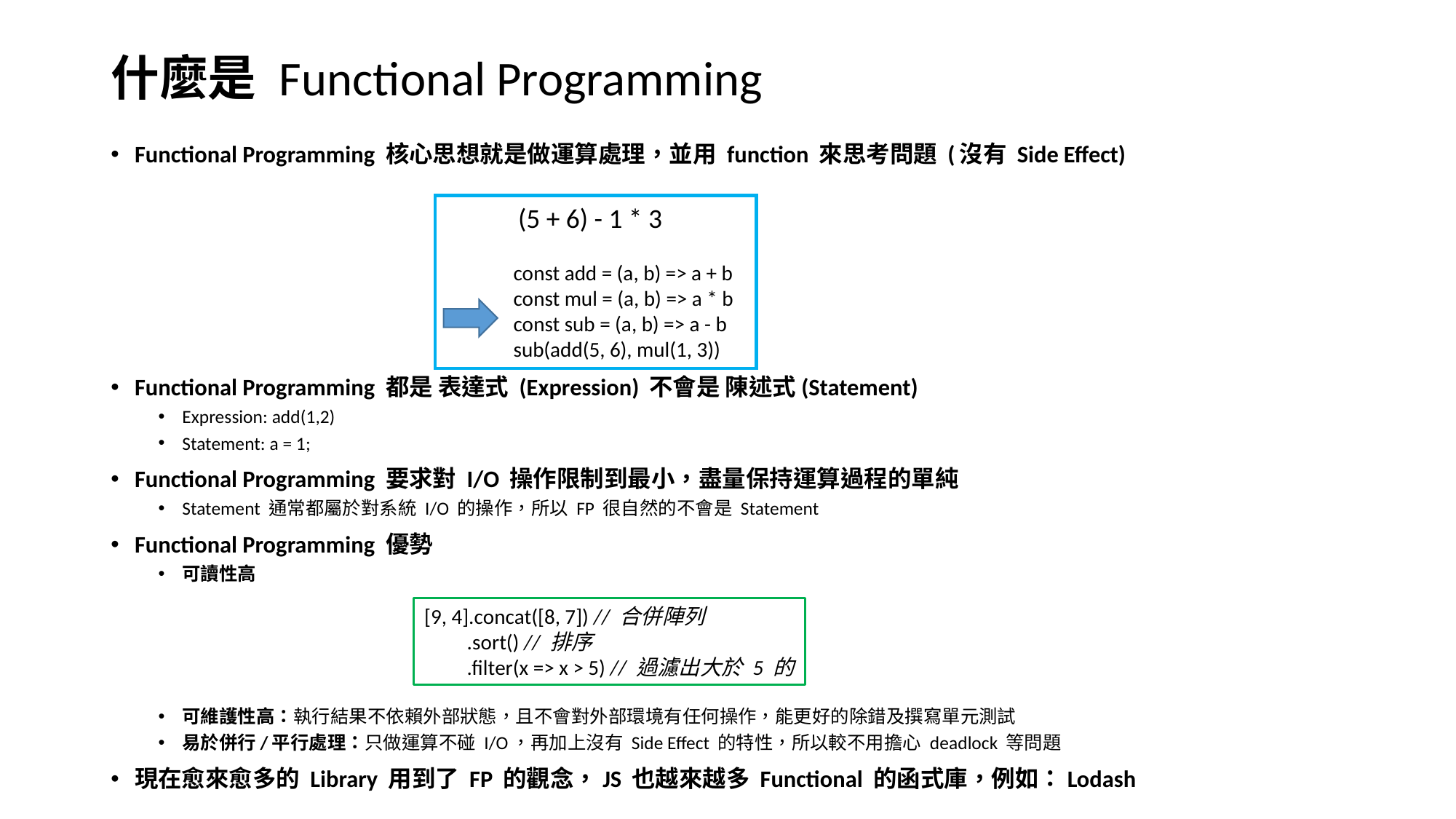

# 什麼是 Functional Programming
Functional Programming 核心思想就是做運算處理，並用 function 來思考問題 (沒有 Side Effect)

Functional Programming 都是 表達式 (Expression) 不會是 陳述式(Statement)
Expression: add(1,2)
Statement: a = 1;
Functional Programming 要求對 I/O 操作限制到最小，盡量保持運算過程的單純
Statement 通常都屬於對系統 I/O 的操作，所以 FP 很自然的不會是 Statement
Functional Programming 優勢
可讀性高

可維護性高：執行結果不依賴外部狀態，且不會對外部環境有任何操作，能更好的除錯及撰寫單元測試
易於併行/平行處理：只做運算不碰 I/O，再加上沒有 Side Effect 的特性，所以較不用擔心 deadlock 等問題
現在愈來愈多的 Library 用到了 FP 的觀念，JS 也越來越多 Functional 的函式庫，例如：Lodash

        (5 + 6) - 1 * 3

       const add = (a, b) => a + b
       const mul = (a, b) => a * b
       const sub = (a, b) => a - b
       sub(add(5, 6), mul(1, 3))

[9, 4].concat([8, 7]) // 合併陣列
         .sort() // 排序
         .filter(x => x > 5) // 過濾出大於 5 的